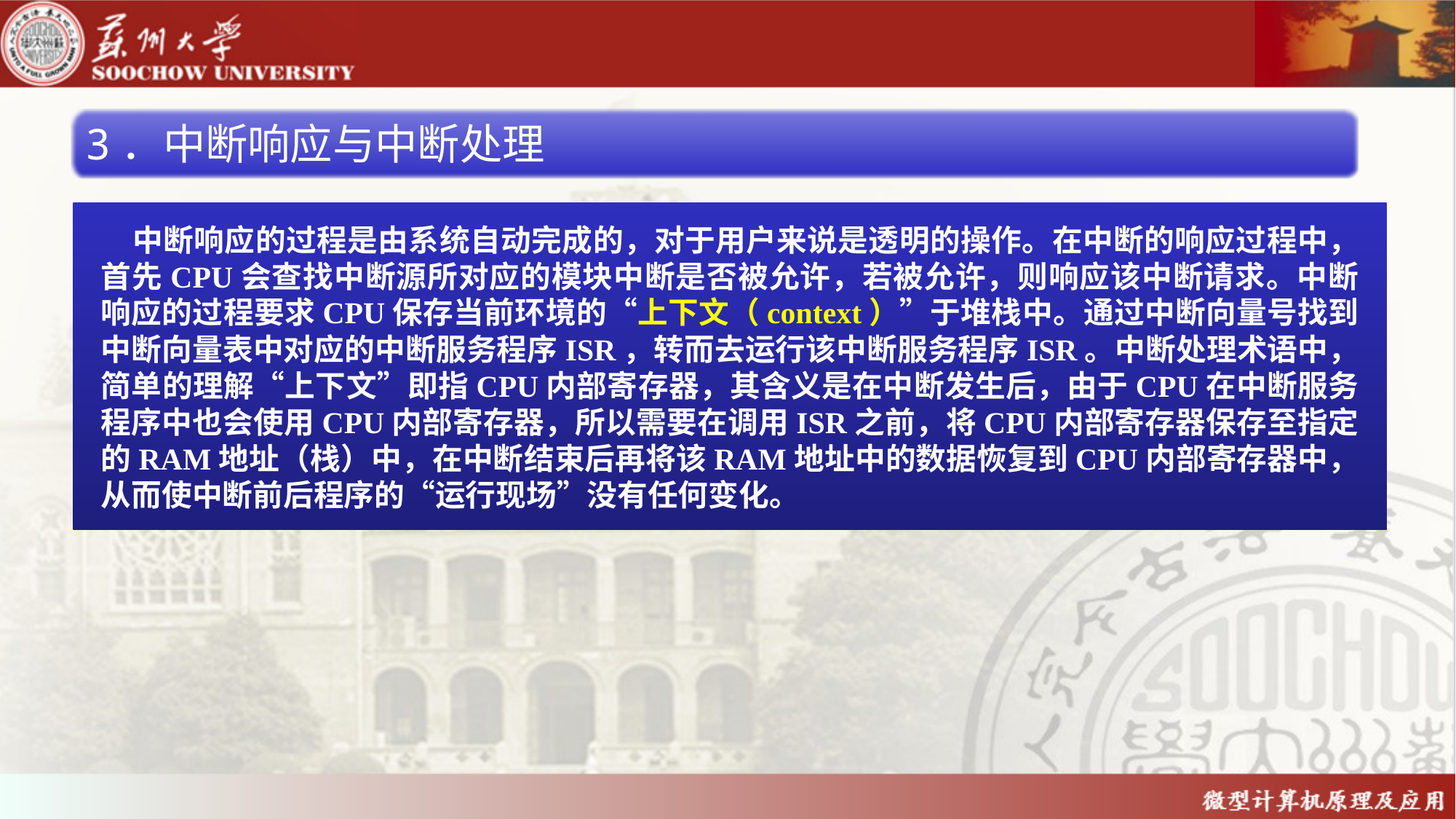

3．中断响应与中断处理
中断响应的过程是由系统自动完成的，对于用户来说是透明的操作。在中断的响应过程中，首先CPU会查找中断源所对应的模块中断是否被允许，若被允许，则响应该中断请求。中断响应的过程要求CPU保存当前环境的“上下文（context）”于堆栈中。通过中断向量号找到中断向量表中对应的中断服务程序ISR，转而去运行该中断服务程序ISR。中断处理术语中，简单的理解“上下文”即指CPU内部寄存器，其含义是在中断发生后，由于CPU在中断服务程序中也会使用CPU内部寄存器，所以需要在调用ISR之前，将CPU内部寄存器保存至指定的RAM地址（栈）中，在中断结束后再将该RAM地址中的数据恢复到CPU内部寄存器中，从而使中断前后程序的“运行现场”没有任何变化。